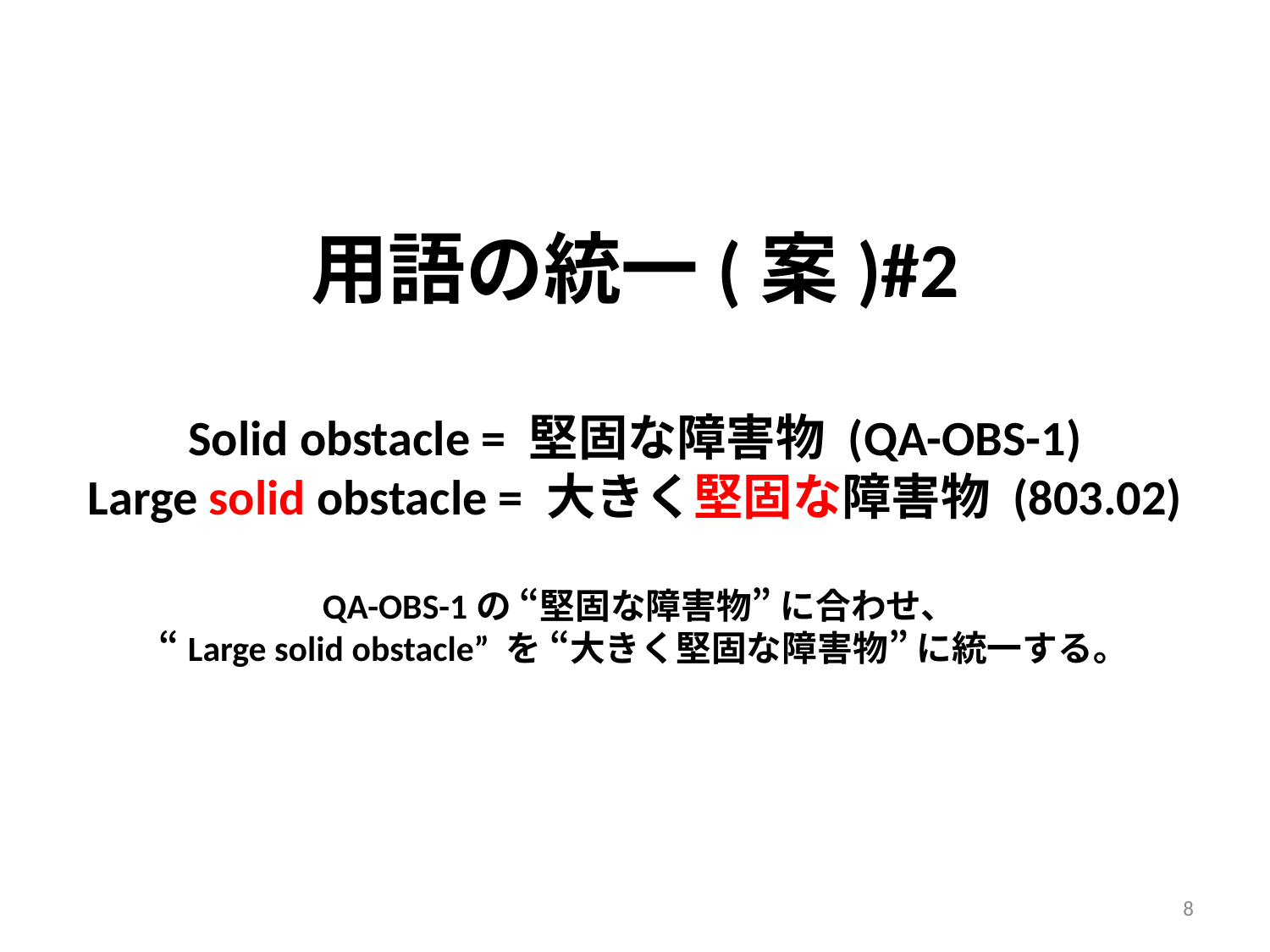

# 用語の統一(案)#2 Solid obstacle = 堅固な障害物 (QA-OBS-1) Large solid obstacle = 大きく堅固な障害物 (803.02) QA-OBS-1の “堅固な障害物” に合わせ､ “Large solid obstacle” を “大きく堅固な障害物” に統一する｡
8